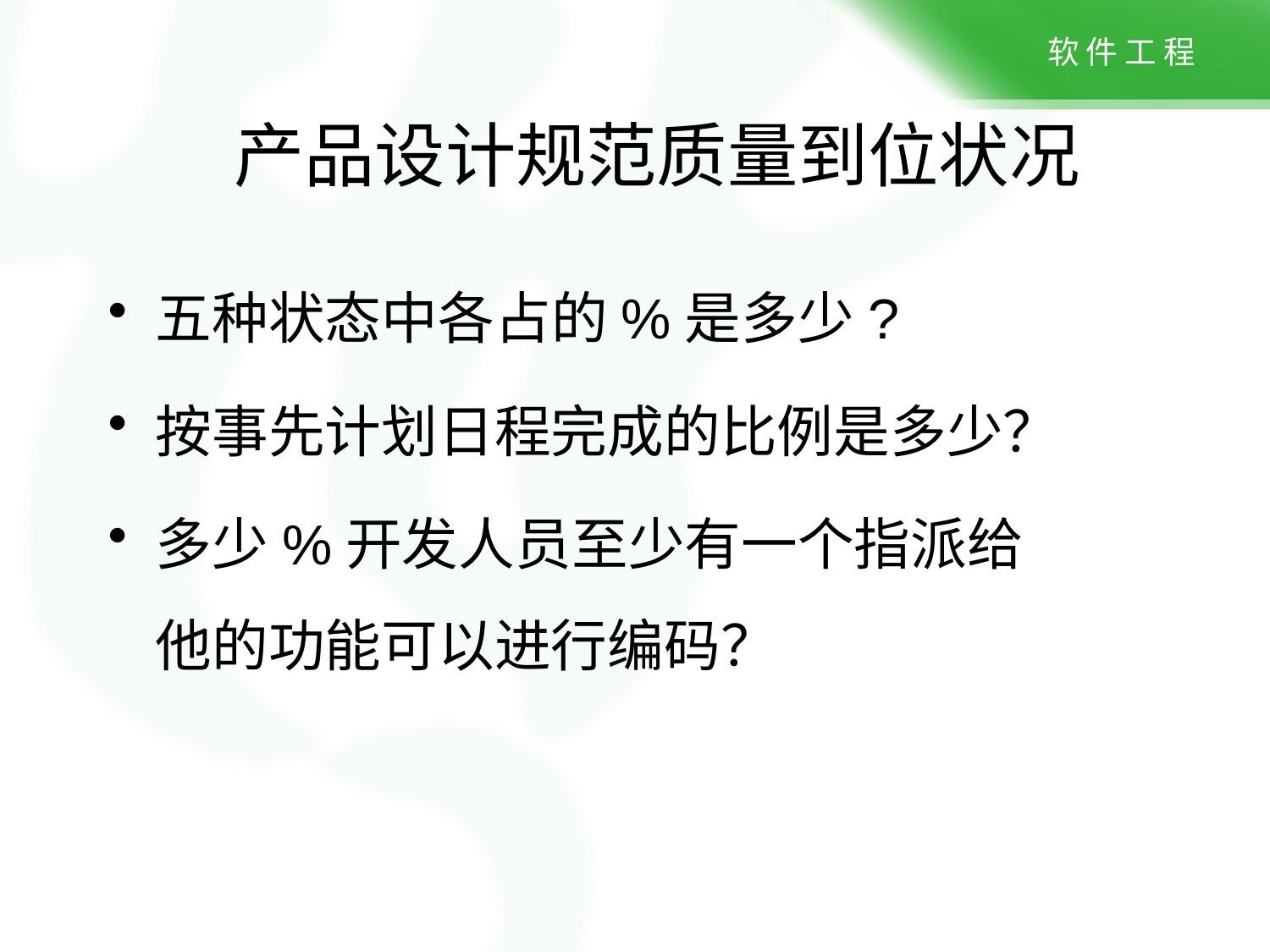

# 产品设计规范质量到位状况
五种状态中各占的%是多少?
按事先计划日程完成的比例是多少？
多少%开发人员至少有一个指派给他的功能可以进行编码？